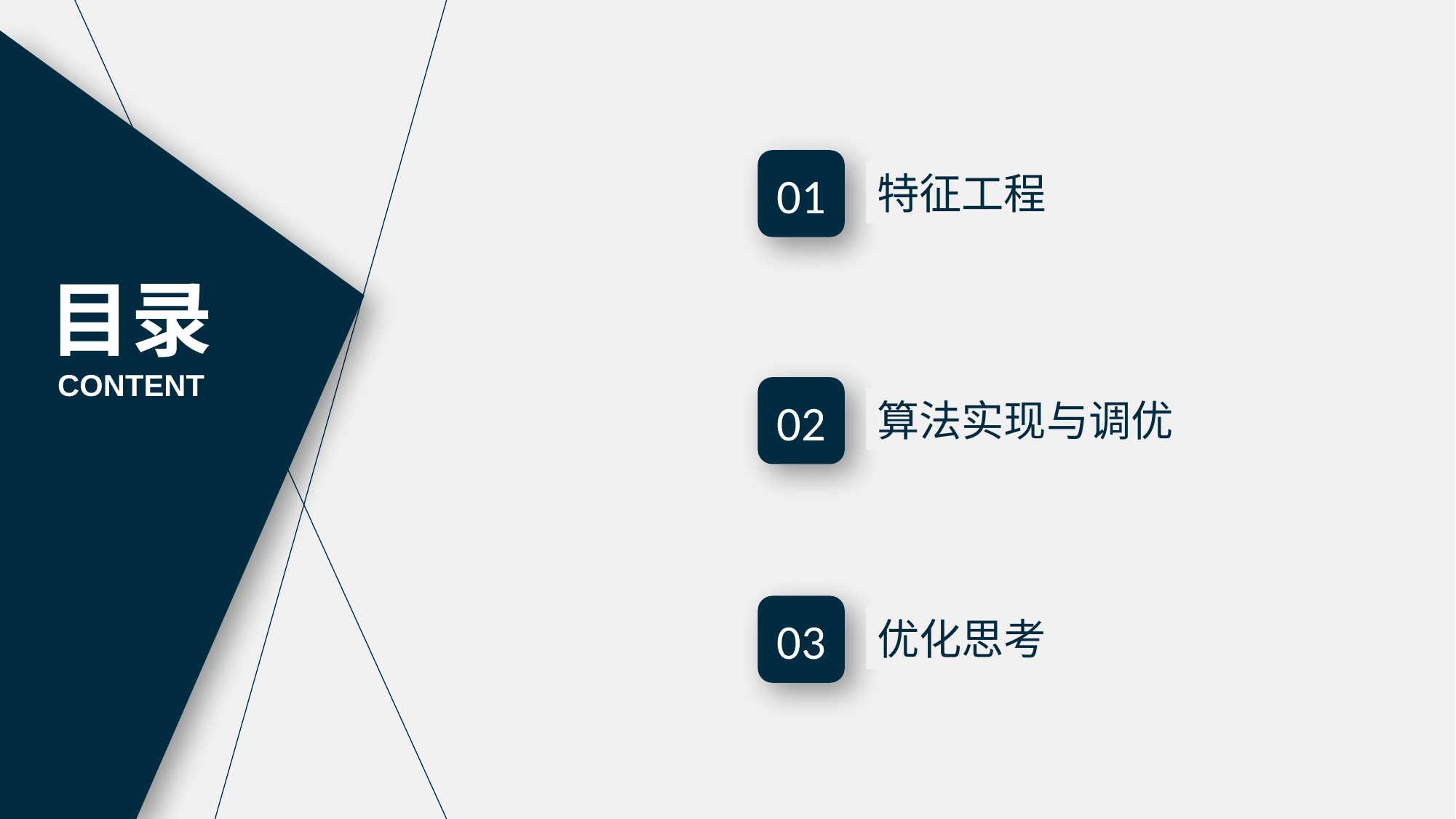

01
特征工程
目录
CONTENT

02
算法实现与调优

03
优化思考